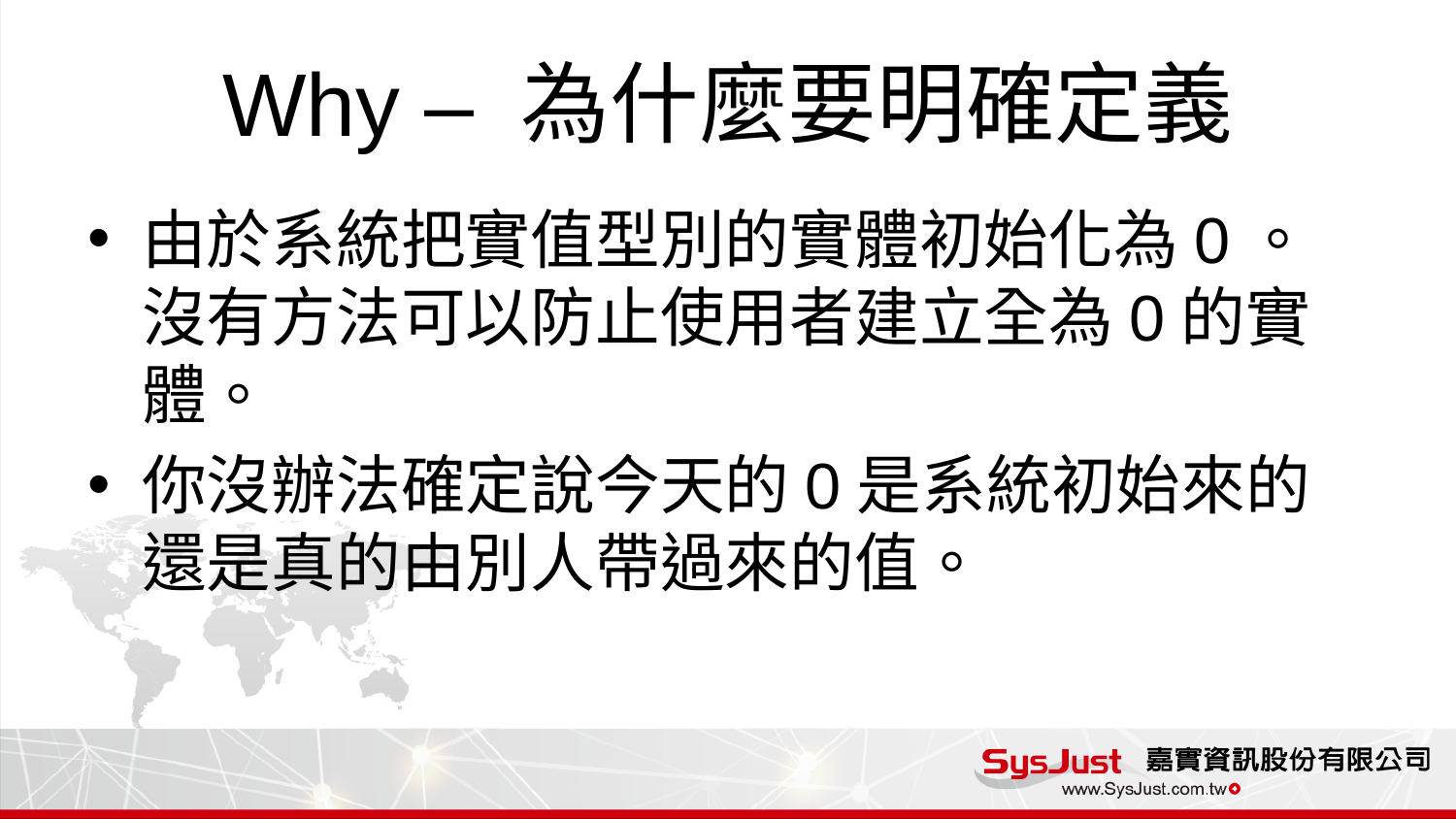

# Why – 為什麼要明確定義
由於系統把實值型別的實體初始化為0。沒有方法可以防止使用者建立全為0的實體。
你沒辦法確定說今天的0是系統初始來的還是真的由別人帶過來的值。